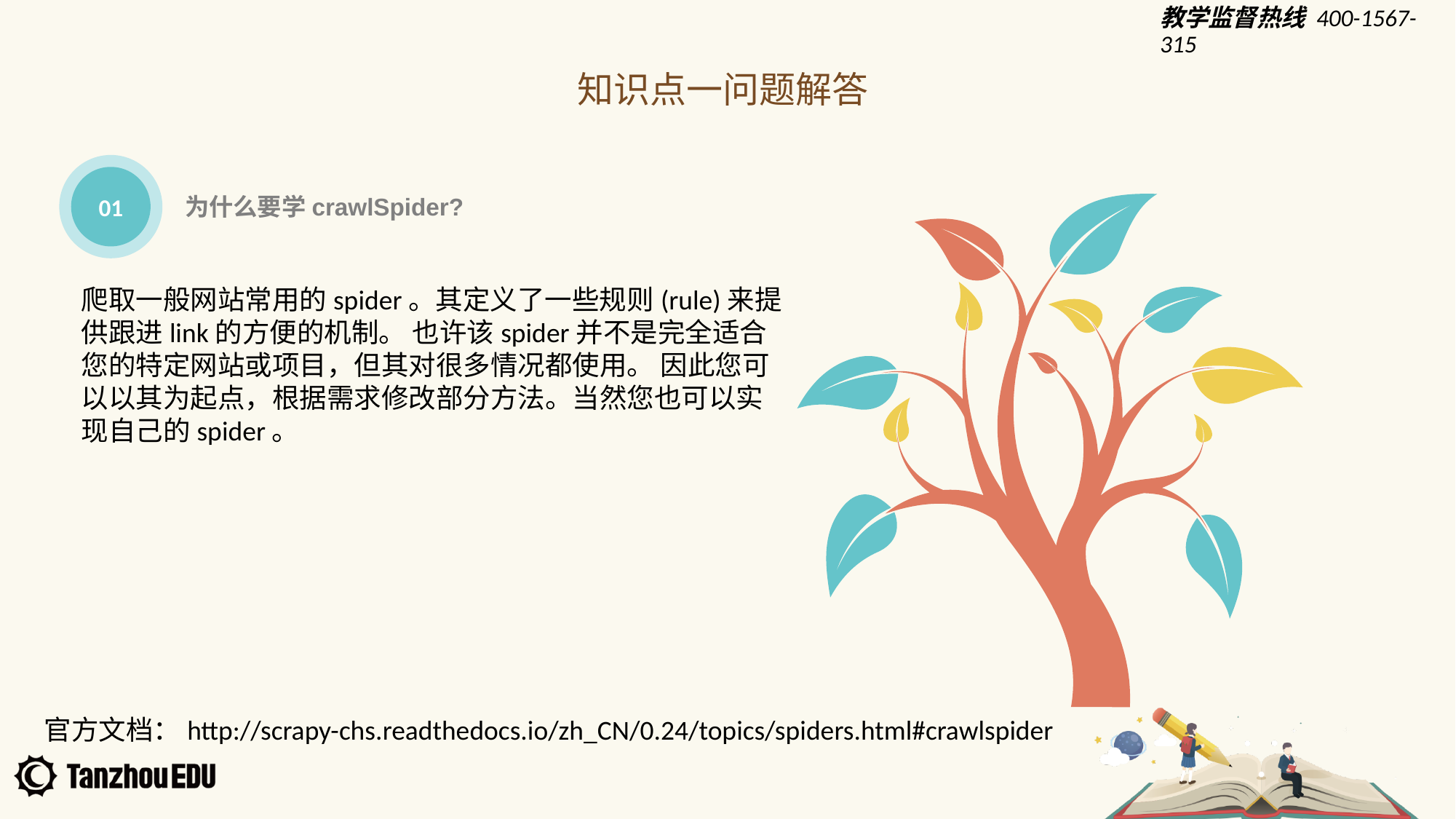

知识点一问题解答

01
为什么要学crawlSpider?

爬取一般网站常用的spider。其定义了一些规则(rule)来提供跟进link的方便的机制。 也许该spider并不是完全适合您的特定网站或项目，但其对很多情况都使用。 因此您可以以其为起点，根据需求修改部分方法。当然您也可以实现自己的spider。

官方文档：http://scrapy-chs.readthedocs.io/zh_CN/0.24/topics/spiders.html#crawlspider